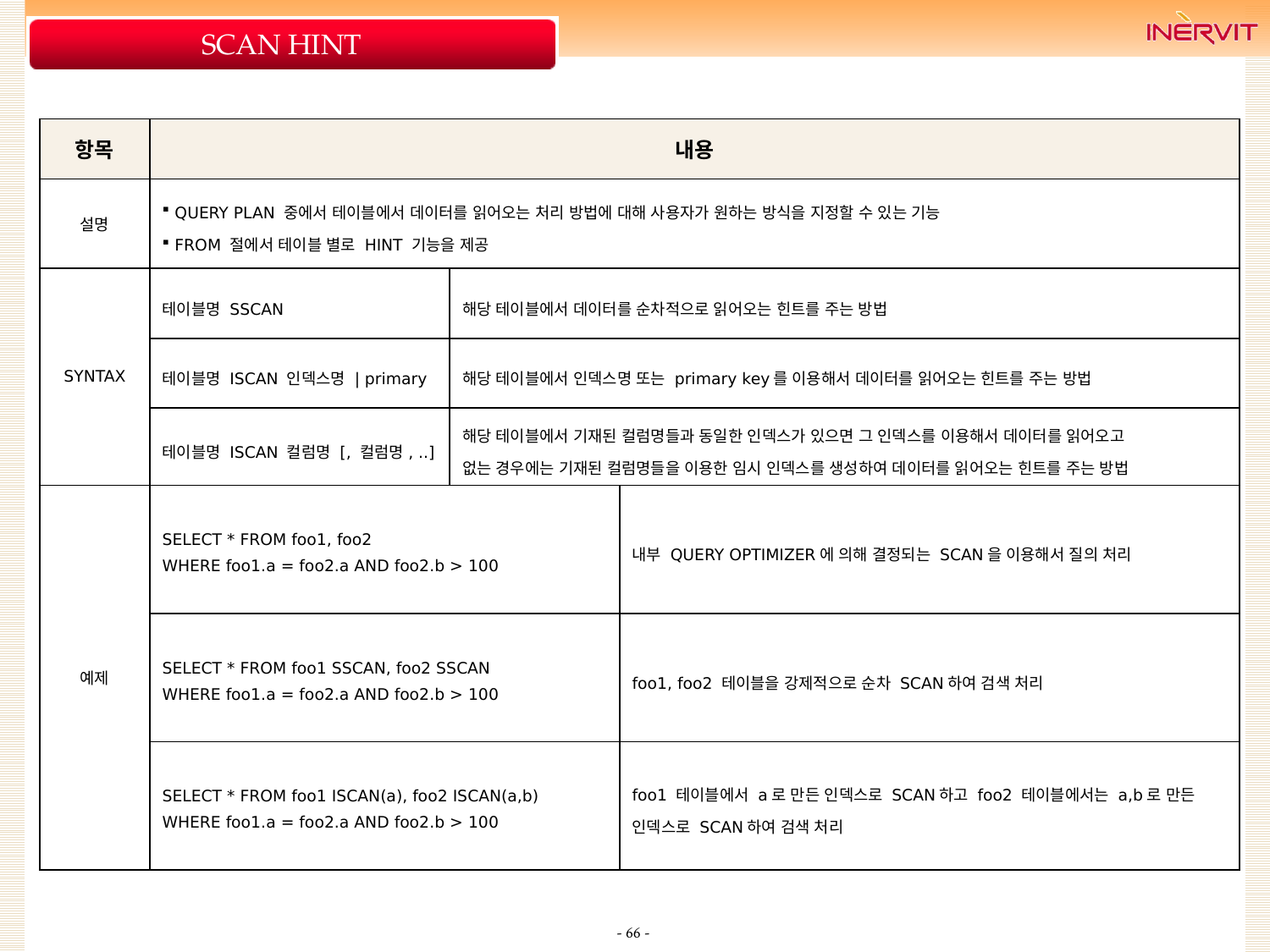

# SCAN HINT
| 항목 | 내용 |  |  |
| --- | --- | --- | --- |
| 설명 | QUERY PLAN 중에서 테이블에서 데이터를 읽어오는 처리 방법에 대해 사용자가 원하는 방식을 지정할 수 있는 기능 FROM 절에서 테이블 별로 HINT 기능을 제공 |  |  |
| SYNTAX | 테이블명 SSCAN | 해당 테이블에서 데이터를 순차적으로 읽어오는 힌트를 주는 방법 |  |
|  | 테이블명 ISCAN 인덱스명 | primary | 해당 테이블에서 인덱스명 또는 primary key를 이용해서 데이터를 읽어오는 힌트를 주는 방법 |  |
|  | 테이블명 ISCAN 컬럼명 [, 컬럼명, ..] | 해당 테이블에서 기재된 컬럼명들과 동일한 인덱스가 있으면 그 인덱스를 이용해서 데이터를 읽어오고 없는 경우에는 기재된 컬럼명들을 이용한 임시 인덱스를 생성하여 데이터를 읽어오는 힌트를 주는 방법 |  |
| 예제 | SELECT \* FROM foo1, foo2 WHERE foo1.a = foo2.a AND foo2.b > 100 |  | 내부 QUERY OPTIMIZER에 의해 결정되는 SCAN을 이용해서 질의 처리 |
|  | SELECT \* FROM foo1 SSCAN, foo2 SSCAN WHERE foo1.a = foo2.a AND foo2.b > 100 |  | foo1, foo2 테이블을 강제적으로 순차 SCAN하여 검색 처리 |
|  | SELECT \* FROM foo1 ISCAN(a), foo2 ISCAN(a,b) WHERE foo1.a = foo2.a AND foo2.b > 100 |  | foo1 테이블에서 a로 만든 인덱스로 SCAN하고 foo2 테이블에서는 a,b로 만든 인덱스로 SCAN하여 검색 처리 |
- 66 -